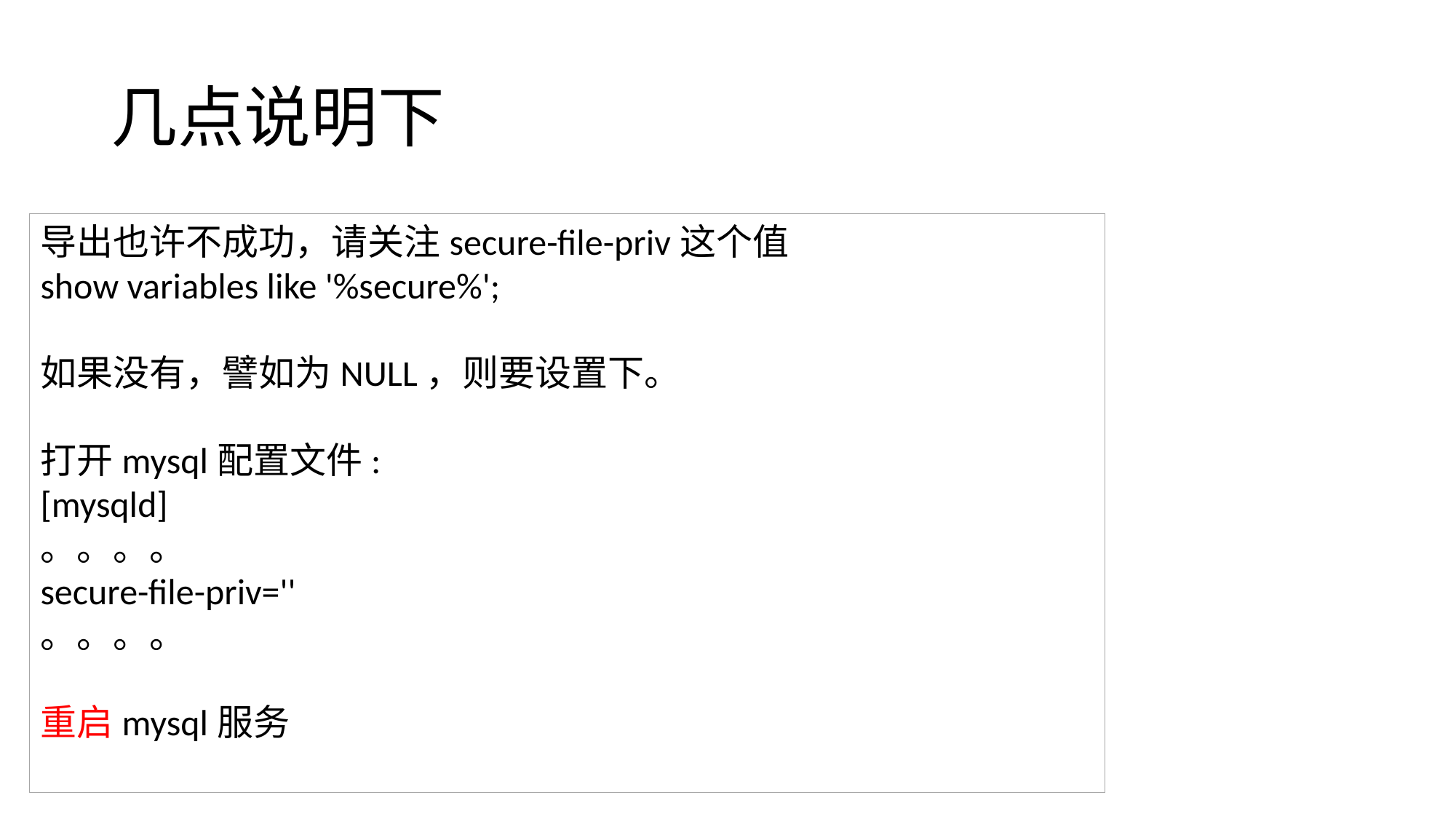

# 几点说明下
导出也许不成功，请关注secure-file-priv这个值
show variables like '%secure%';

如果没有，譬如为NULL，则要设置下。

打开mysql配置文件:
[mysqld]
。。。。
secure-file-priv=''
。。。。

重启mysql服务